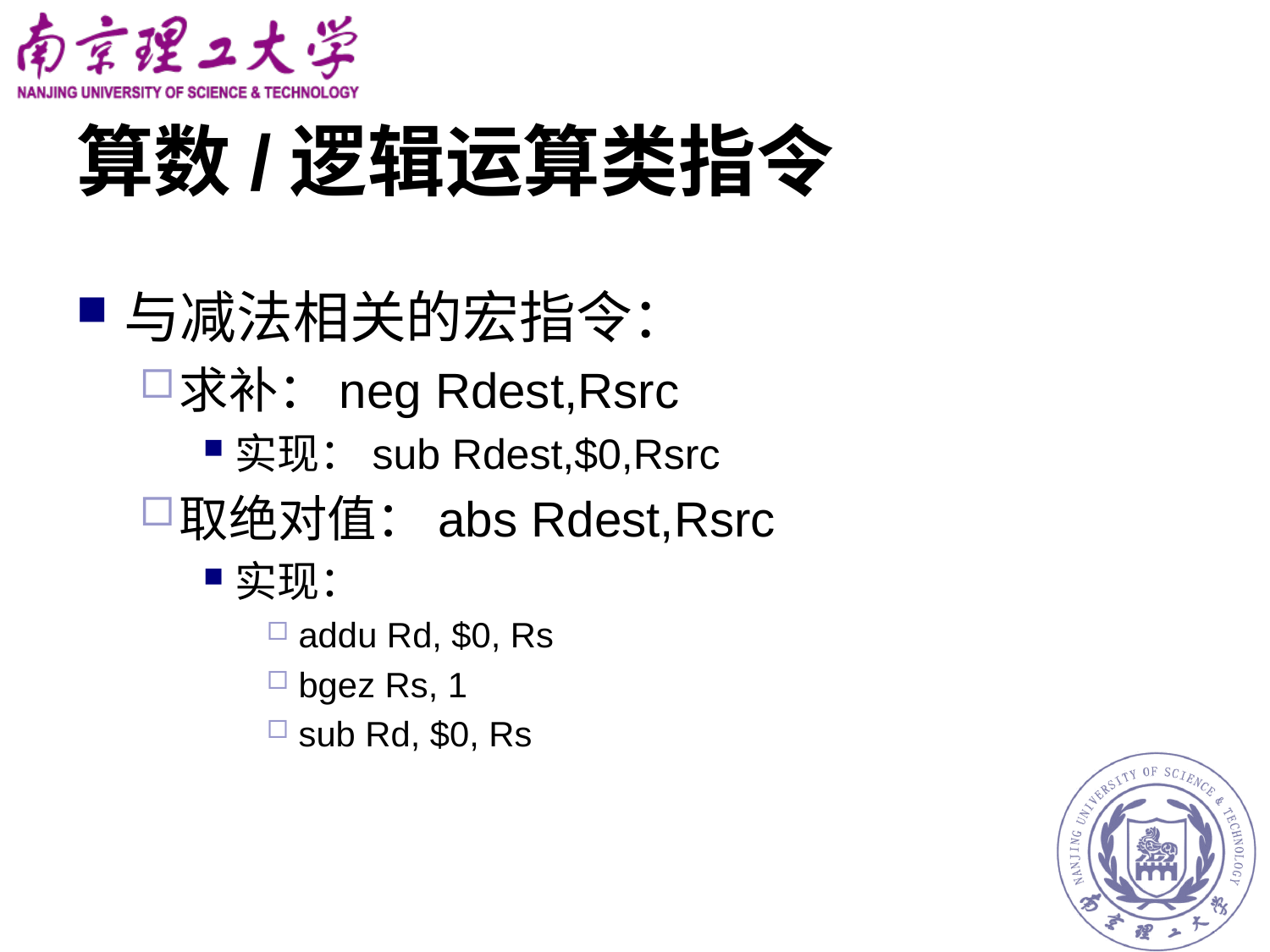

# 算数/逻辑运算类指令
与减法相关的宏指令：
求补：neg Rdest,Rsrc
实现：sub Rdest,$0,Rsrc
取绝对值：abs Rdest,Rsrc
实现：
addu Rd, $0, Rs
bgez Rs, 1
sub Rd, $0, Rs